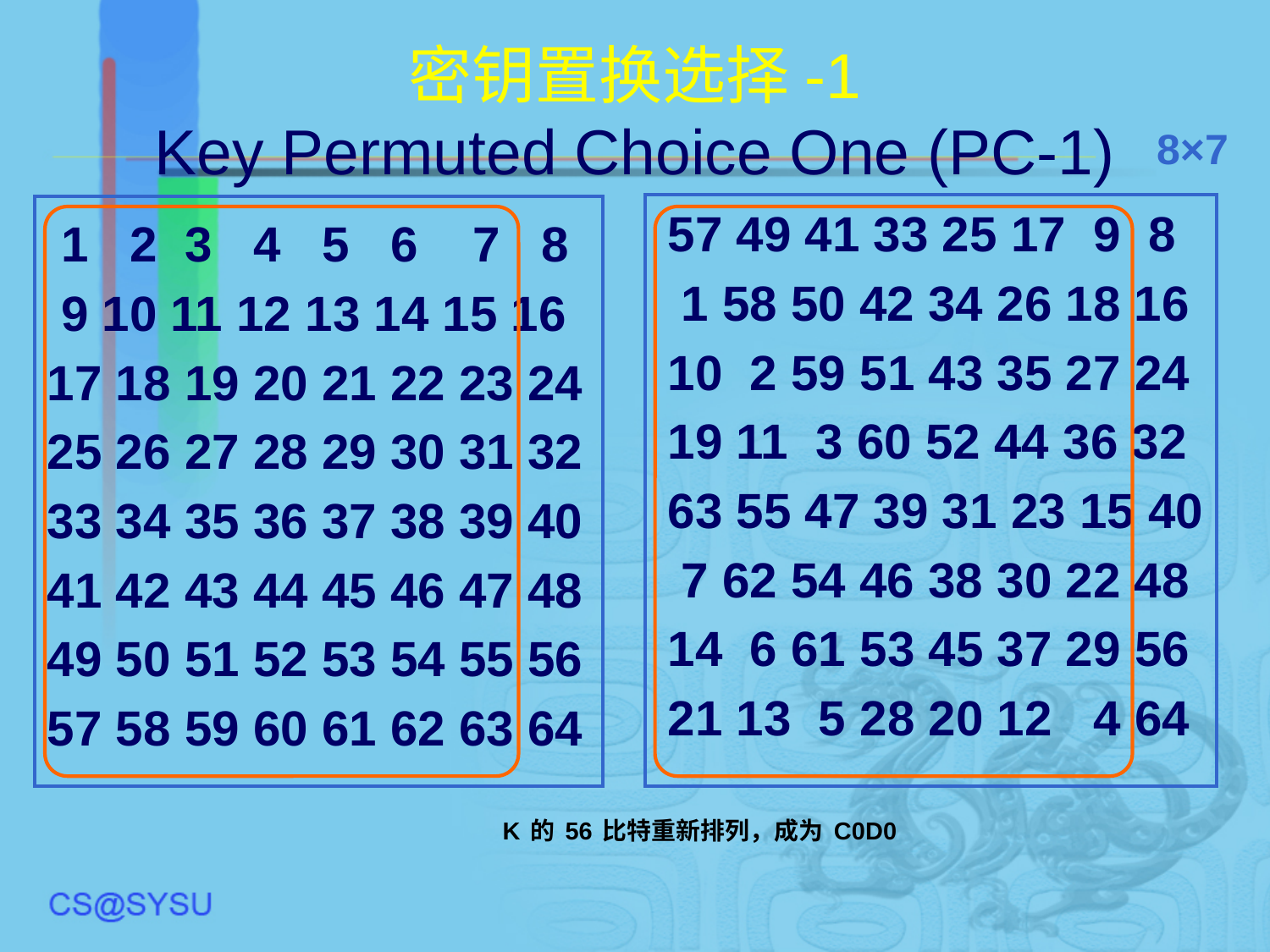

# 密钥置换选择-1 Key Permuted Choice One (PC-1)
8×7

57 49 41 33 25 17  9  8
 1 58 50 42 34 26 18 16
10  2 59 51 43 35 27 24
19 11  3 60 52 44 36 32
63 55 47 39 31 23 15 40
 7 62 54 46 38 30 22 48
14  6 61 53 45 37 29 56
21 13  5 28 20 12   4 64
 1   2  3   4   5   6    7   8
 9 10 11 12 13 14 15 16
17 18 19 20 21 22 23 24
25 26 27 28 29 30 31 32
33 34 35 36 37 38 39 40
41 42 43 44 45 46 47 48
49 50 51 52 53 54 55 56
57 58 59 60 61 62 63 64

K的56比特重新排列，成为C0D0